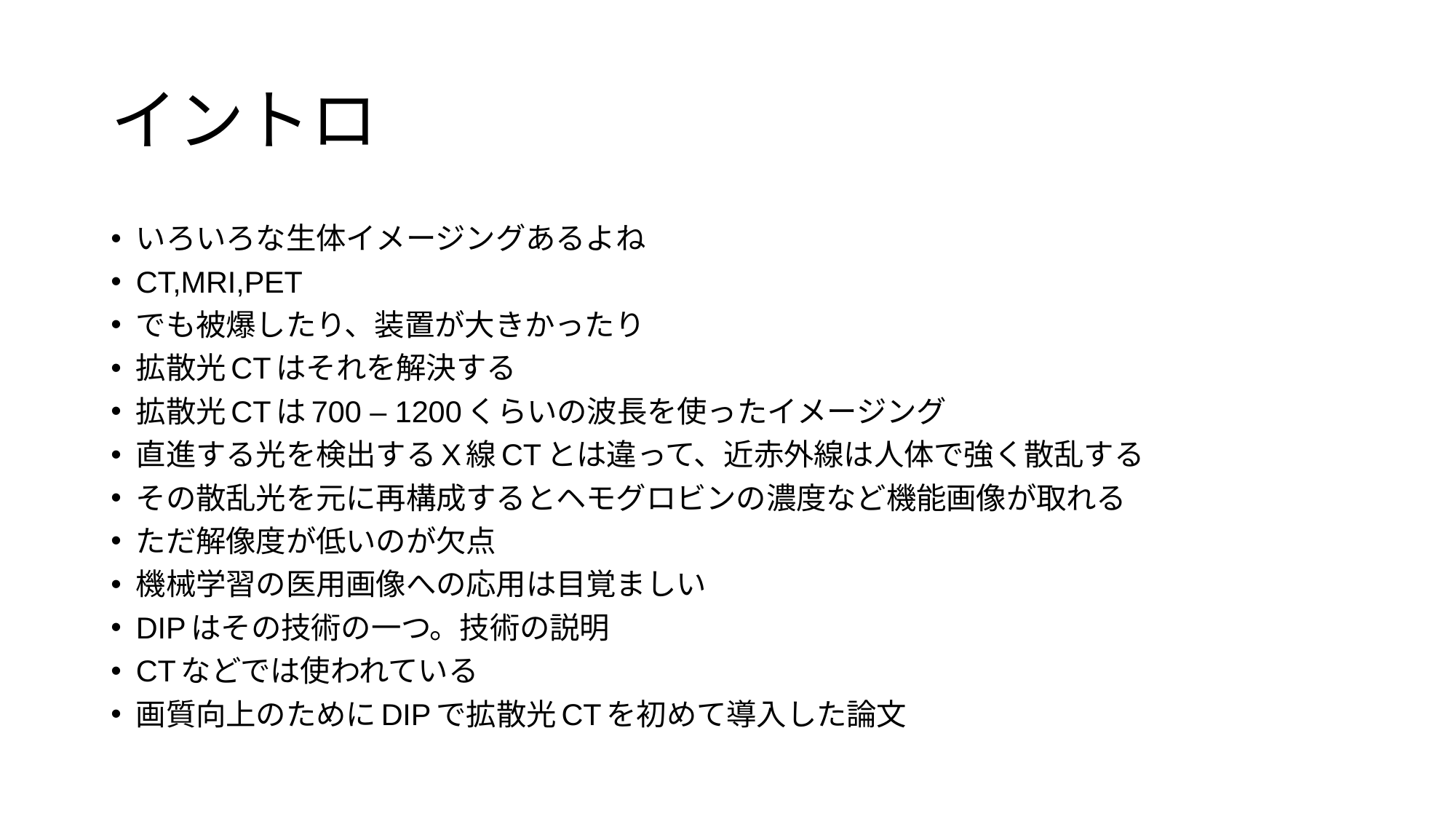

# イントロ
いろいろな生体イメージングあるよね
CT,MRI,PET
でも被爆したり、装置が大きかったり
拡散光CTはそれを解決する
拡散光CTは700 – 1200くらいの波長を使ったイメージング
直進する光を検出するX線CTとは違って、近赤外線は人体で強く散乱する
その散乱光を元に再構成するとヘモグロビンの濃度など機能画像が取れる
ただ解像度が低いのが欠点
機械学習の医用画像への応用は目覚ましい
DIPはその技術の一つ。技術の説明
CTなどでは使われている
画質向上のためにDIPで拡散光CTを初めて導入した論文